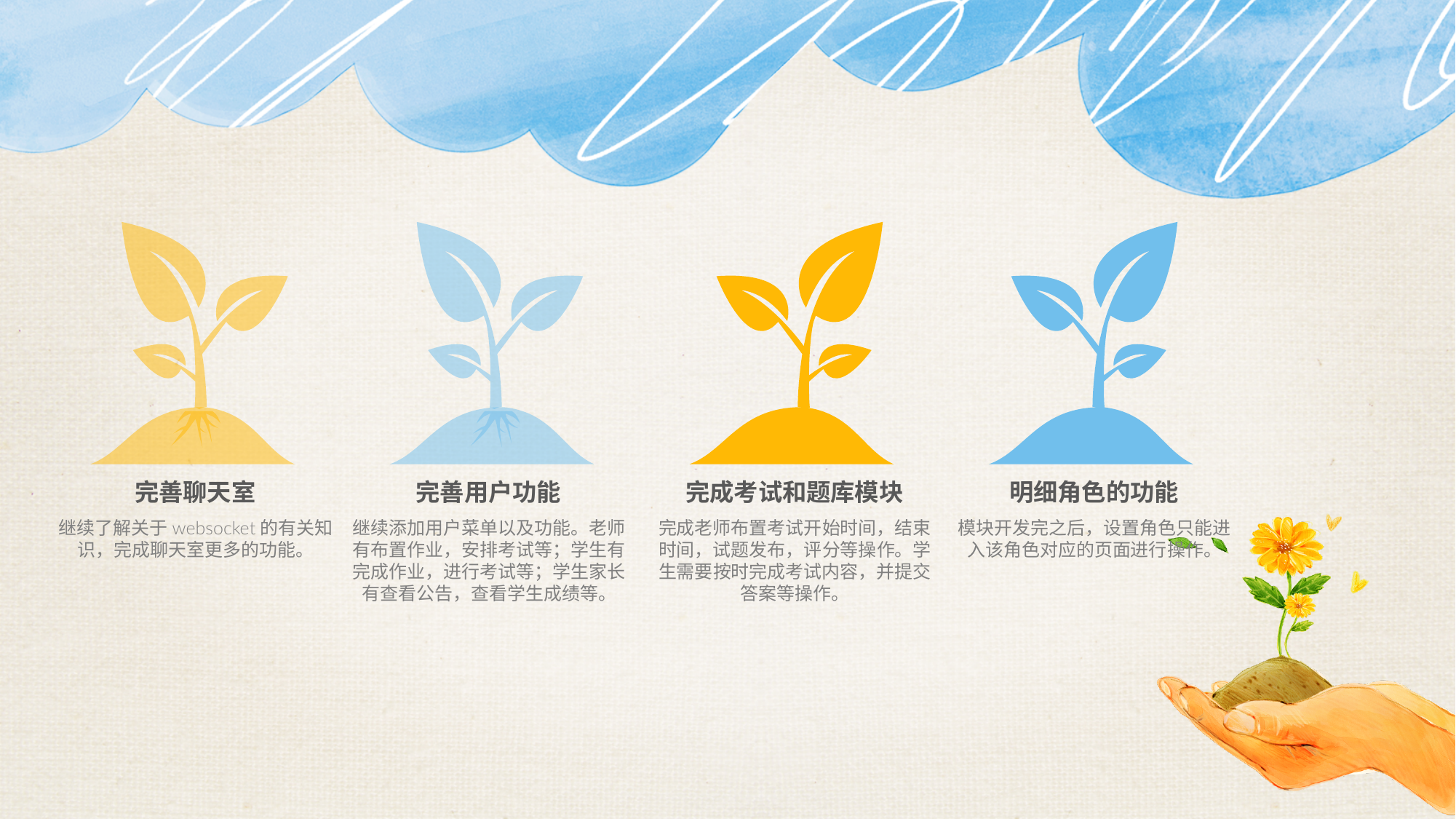

完善聊天室
继续了解关于websocket的有关知识，完成聊天室更多的功能。
完善用户功能
继续添加用户菜单以及功能。老师有布置作业，安排考试等；学生有完成作业，进行考试等；学生家长有查看公告，查看学生成绩等。
完成考试和题库模块
完成老师布置考试开始时间，结束时间，试题发布，评分等操作。学生需要按时完成考试内容，并提交答案等操作。
明细角色的功能
模块开发完之后，设置角色只能进入该角色对应的页面进行操作。